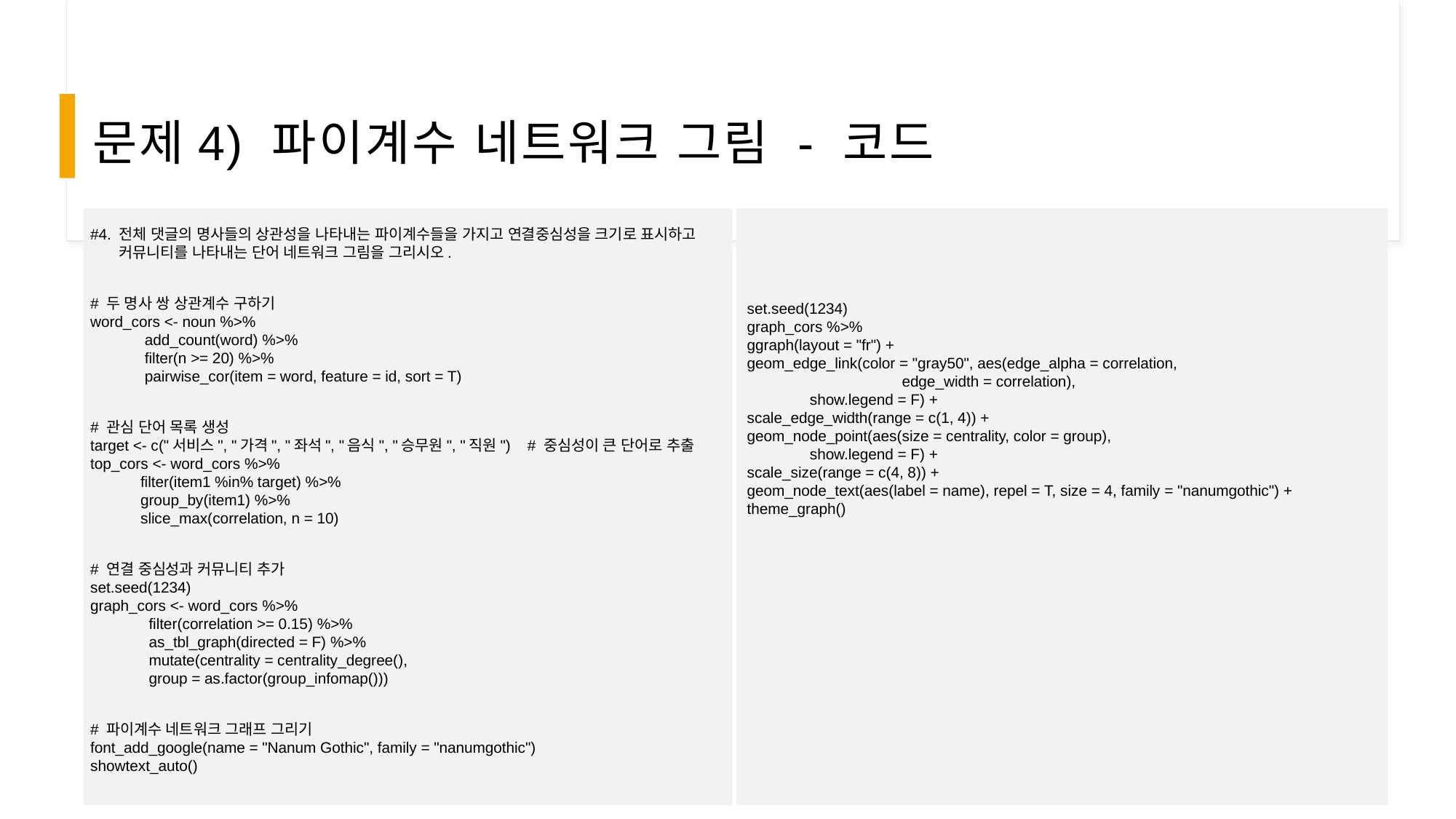

# 문제4) 파이계수 네트워크 그림 - 코드

#4. 전체 댓글의 명사들의 상관성을 나타내는 파이계수들을 가지고 연결중심성을 크기로 표시하고
      커뮤니티를 나타내는 단어 네트워크 그림을 그리시오.

# 두 명사 쌍 상관계수 구하기
word_cors <- noun %>%
             add_count(word) %>%
             filter(n >= 20) %>%
             pairwise_cor(item = word, feature = id, sort = T)

# 관심 단어 목록 생성
target <- c("서비스", "가격", "좌석", "음식", "승무원", "직원")    # 중심성이 큰 단어로 추출
top_cors <- word_cors %>%
            filter(item1 %in% target) %>%
            group_by(item1) %>%
            slice_max(correlation, n = 10)

# 연결 중심성과 커뮤니티 추가
set.seed(1234)
graph_cors <- word_cors %>%
              filter(correlation >= 0.15) %>%
              as_tbl_graph(directed = F) %>%
              mutate(centrality = centrality_degree(),
              group = as.factor(group_infomap()))

# 파이계수 네트워크 그래프 그리기
font_add_google(name = "Nanum Gothic", family = "nanumgothic")
showtext_auto()

set.seed(1234)
graph_cors %>%
ggraph(layout = "fr") +
geom_edge_link(color = "gray50", aes(edge_alpha = correlation,
                                     edge_width = correlation),
               show.legend = F) +
scale_edge_width(range = c(1, 4)) +
geom_node_point(aes(size = centrality, color = group),
               show.legend = F) +
scale_size(range = c(4, 8)) +
geom_node_text(aes(label = name), repel = T, size = 4, family = "nanumgothic") +
theme_graph()